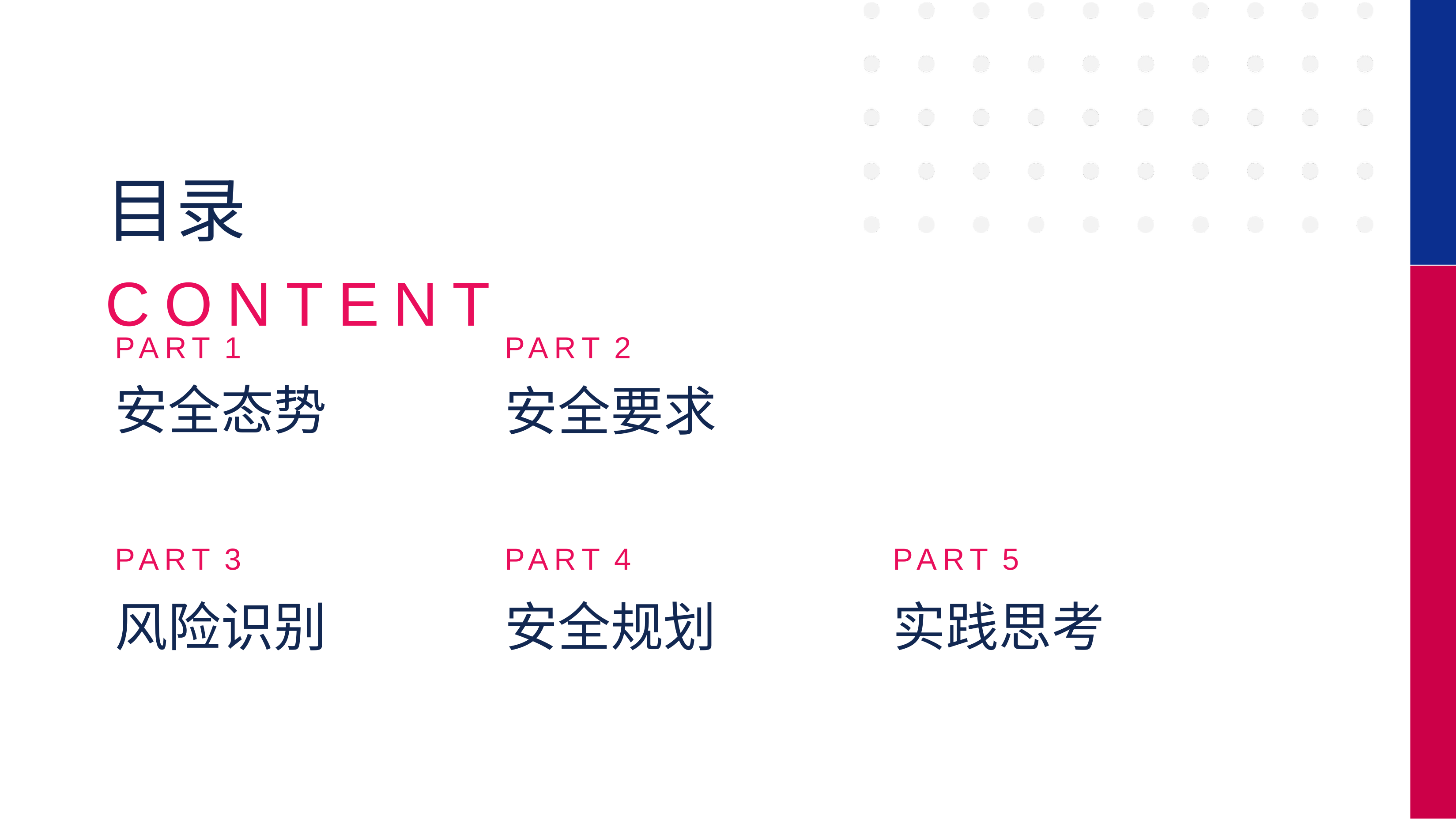

# 目录 CONTENT
| PART 1 安全态势 | PART 2 安全要求 |  |
| --- | --- | --- |
| PART 3 | PART 4 | PART 5 |
| 风险识别 | 安全规划 | 实践思考 |